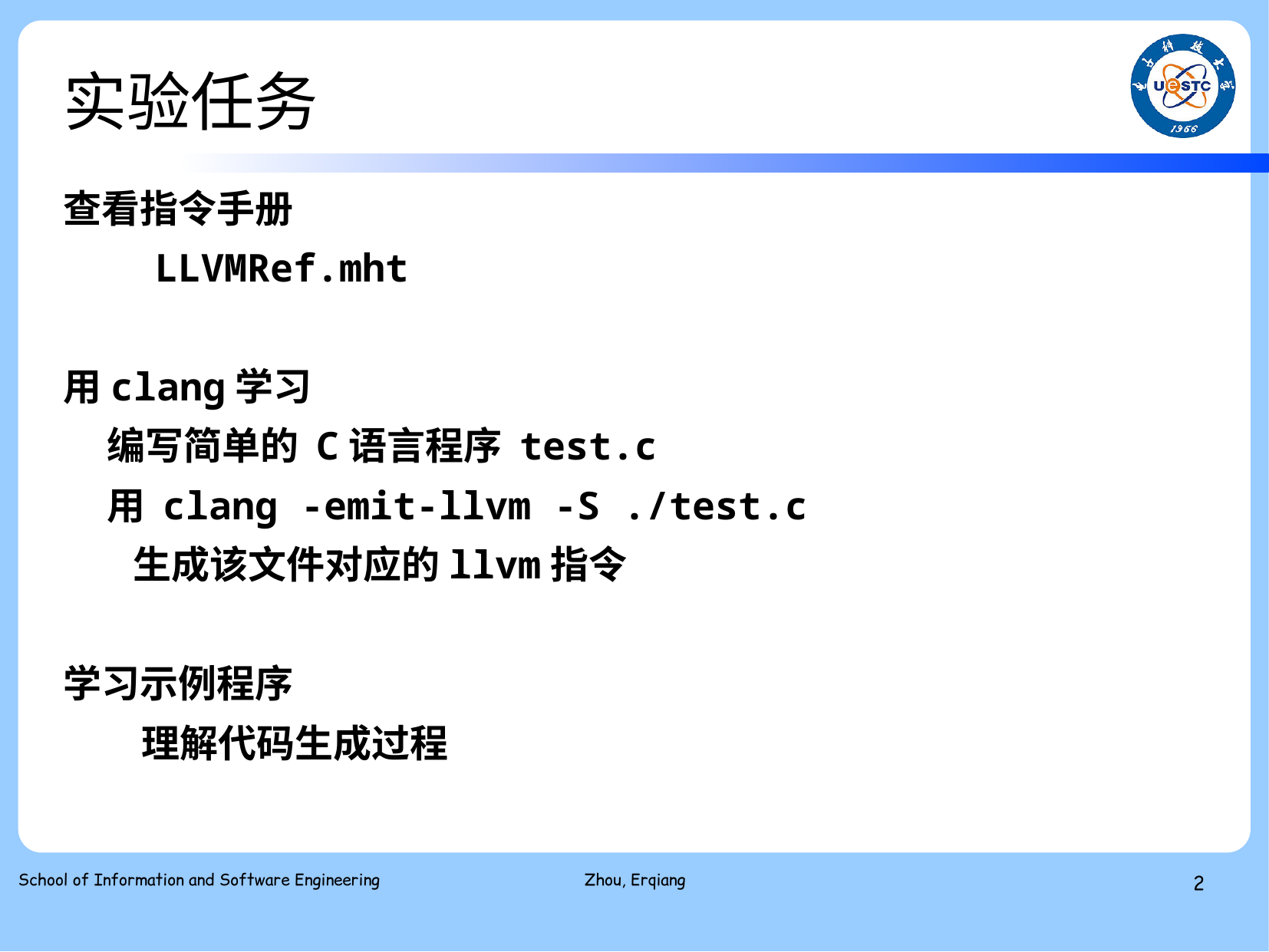

实验任务
# 查看指令手册
    LLVMRef.mht

用clang学习
    编写简单的 C语言程序 test.c
    用 clang -emit-llvm -S ./test.c
       生成该文件对应的llvm指令

学习示例程序
        理解代码生成过程
School of Information and Software Engineering
Zhou, Erqiang
2